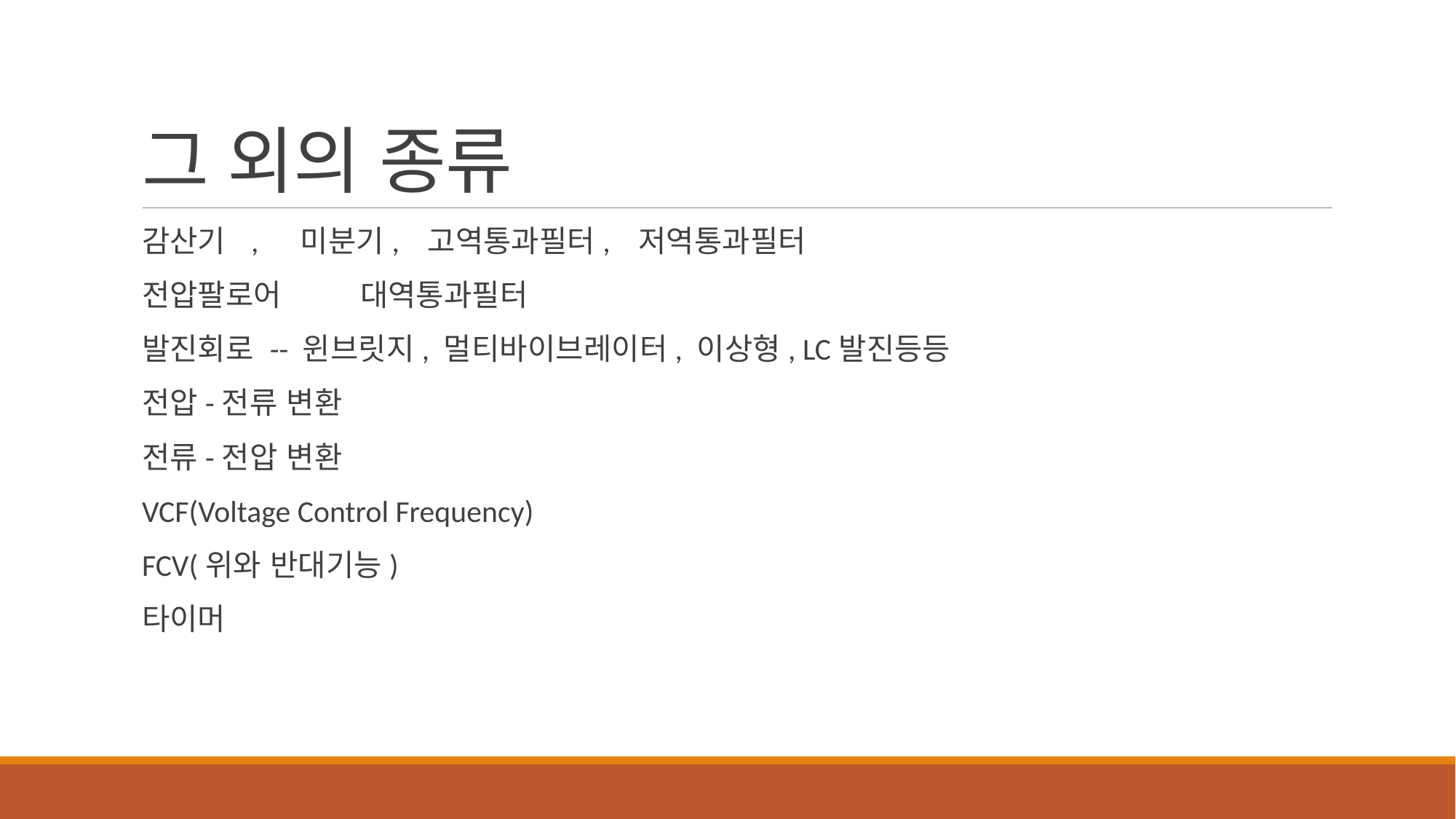

# 그 외의 종류
감산기	,     미분기,   고역통과필터,   저역통과필터
전압팔로어	대역통과필터
발진회로 -- 윈브릿지, 멀티바이브레이터, 이상형, LC발진등등
전압-전류 변환
전류-전압 변환
VCF(Voltage Control Frequency)
FCV(위와 반대기능)
타이머